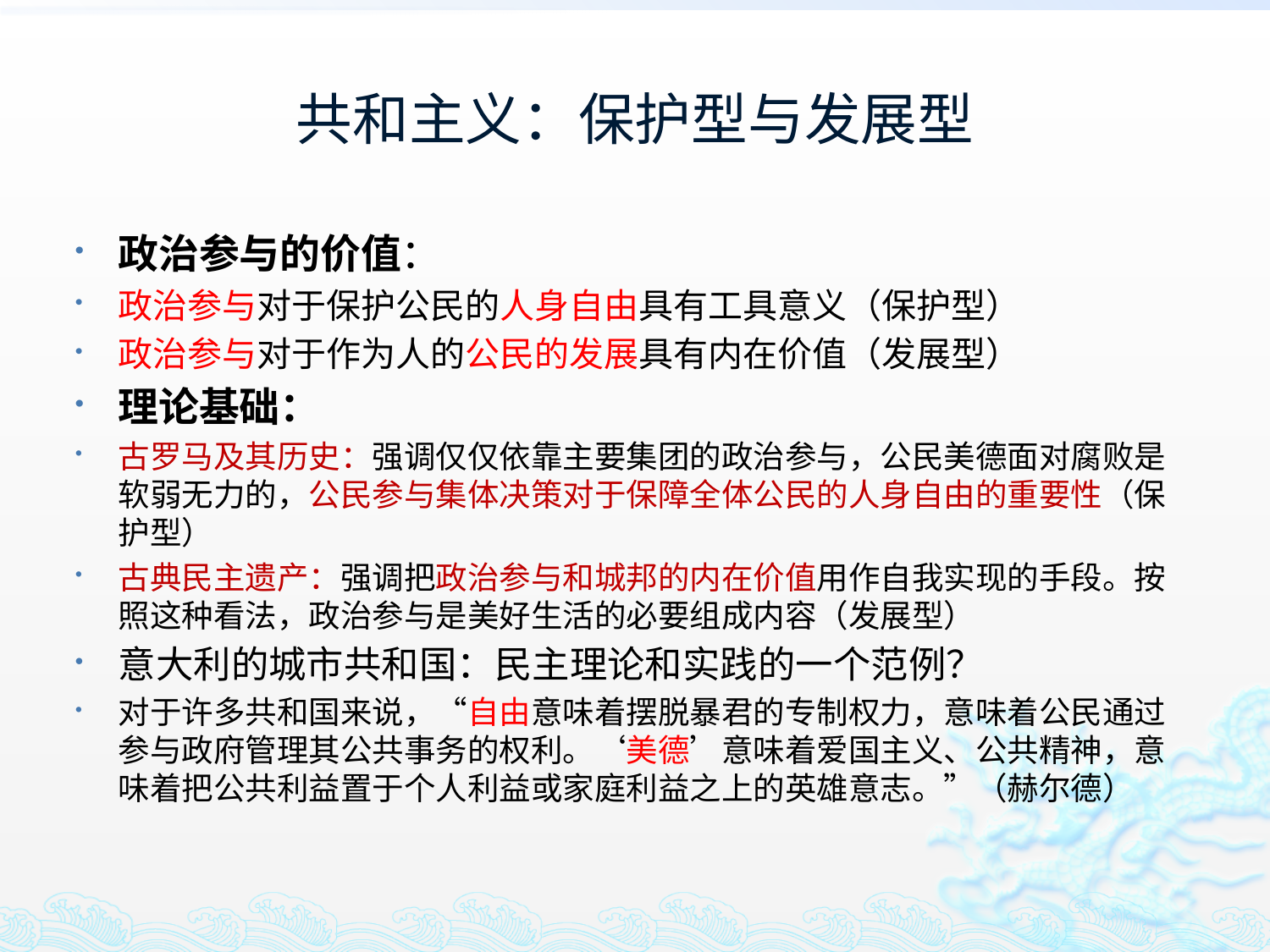

# 共和主义：保护型与发展型
政治参与的价值：
政治参与对于保护公民的人身自由具有工具意义（保护型）
政治参与对于作为人的公民的发展具有内在价值（发展型）
理论基础：
古罗马及其历史：强调仅仅依靠主要集团的政治参与，公民美德面对腐败是软弱无力的，公民参与集体决策对于保障全体公民的人身自由的重要性（保护型）
古典民主遗产：强调把政治参与和城邦的内在价值用作自我实现的手段。按照这种看法，政治参与是美好生活的必要组成内容（发展型）
意大利的城市共和国：民主理论和实践的一个范例？
对于许多共和国来说，“自由意味着摆脱暴君的专制权力，意味着公民通过参与政府管理其公共事务的权利。‘美德’意味着爱国主义、公共精神，意味着把公共利益置于个人利益或家庭利益之上的英雄意志。”（赫尔德）